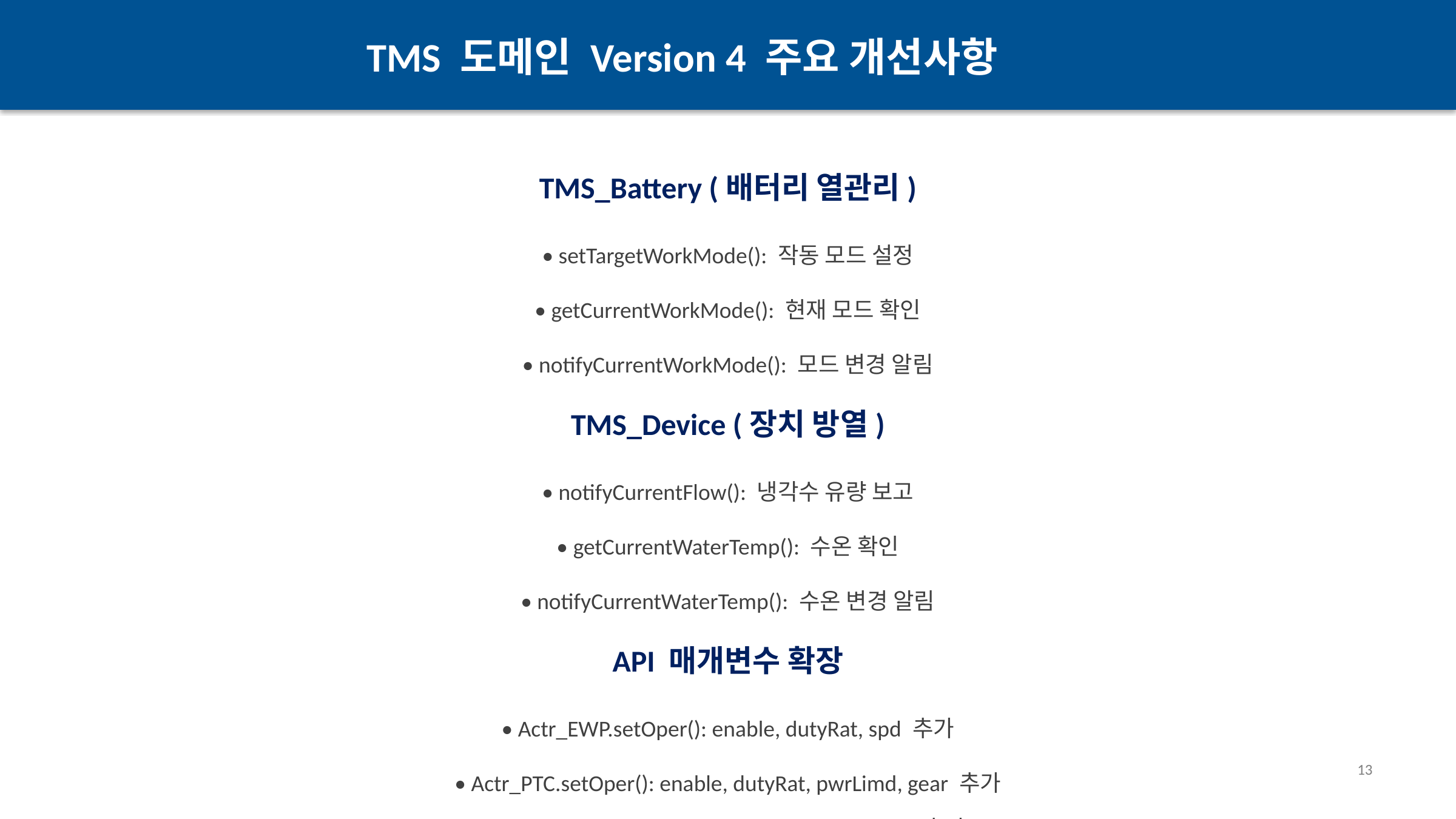

TMS 도메인 Version 4 주요 개선사항
TMS_Battery (배터리 열관리)
• setTargetWorkMode(): 작동 모드 설정
• getCurrentWorkMode(): 현재 모드 확인
• notifyCurrentWorkMode(): 모드 변경 알림
TMS_Device (장치 방열)
• notifyCurrentFlow(): 냉각수 유량 보고
• getCurrentWaterTemp(): 수온 확인
• notifyCurrentWaterTemp(): 수온 변경 알림
API 매개변수 확장
• Actr_EWP.setOper(): enable, dutyRat, spd 추가
13
• Actr_PTC.setOper(): enable, dutyRat, pwrLimd, gear 추가
• Actr_Blower.setOper(): enable, dutyRat, spd 추가